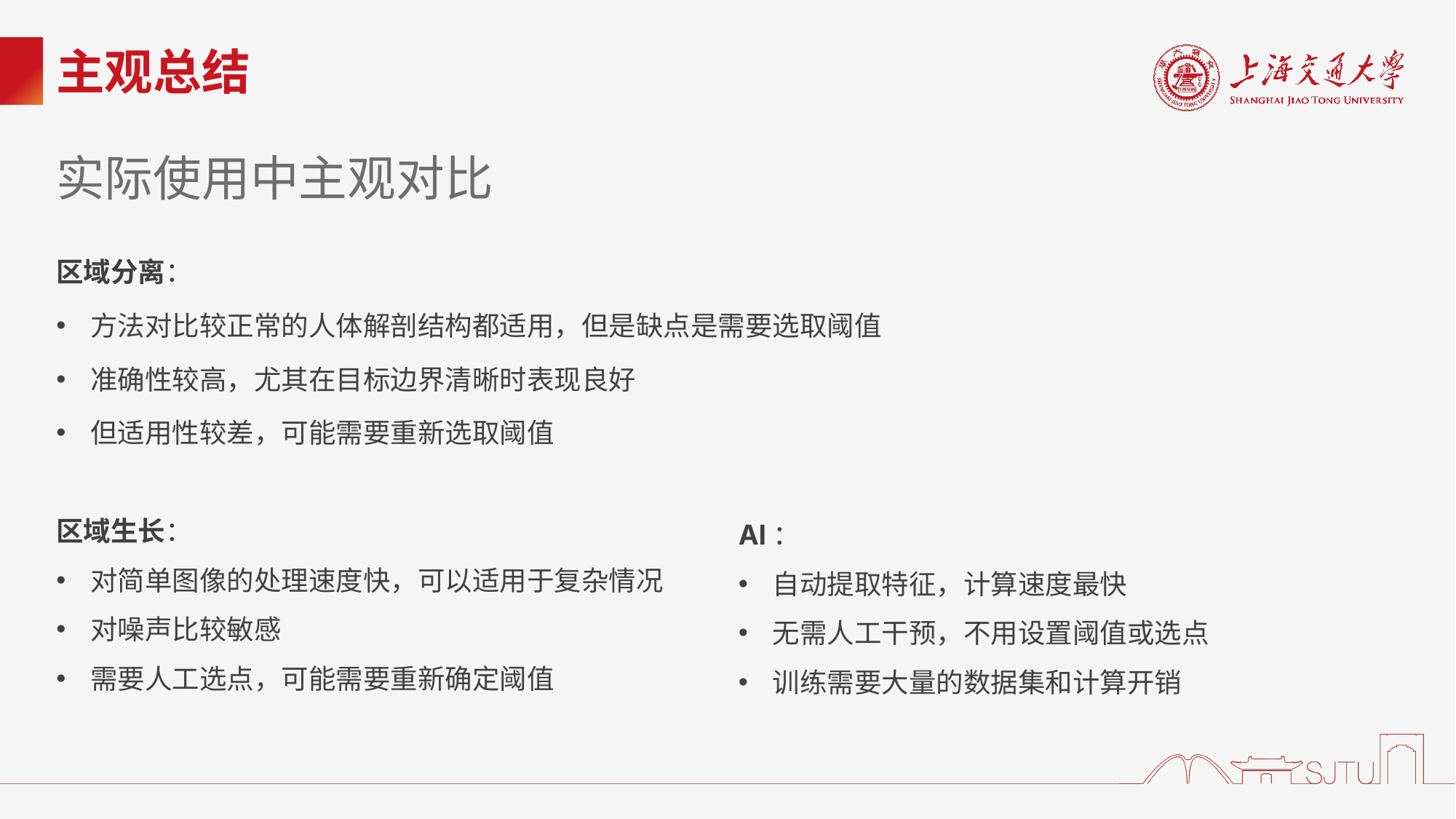

# 主观总结
实际使用中主观对比

区域分离：
方法对比较正常的人体解剖结构都适用，但是缺点是需要选取阈值
准确性较高，尤其在目标边界清晰时表现良好
但适用性较差，可能需要重新选取阈值

区域生长：
对简单图像的处理速度快，可以适用于复杂情况
对噪声比较敏感
需要人工选点，可能需要重新确定阈值
AI：
自动提取特征，计算速度最快
无需人工干预，不用设置阈值或选点
训练需要大量的数据集和计算开销